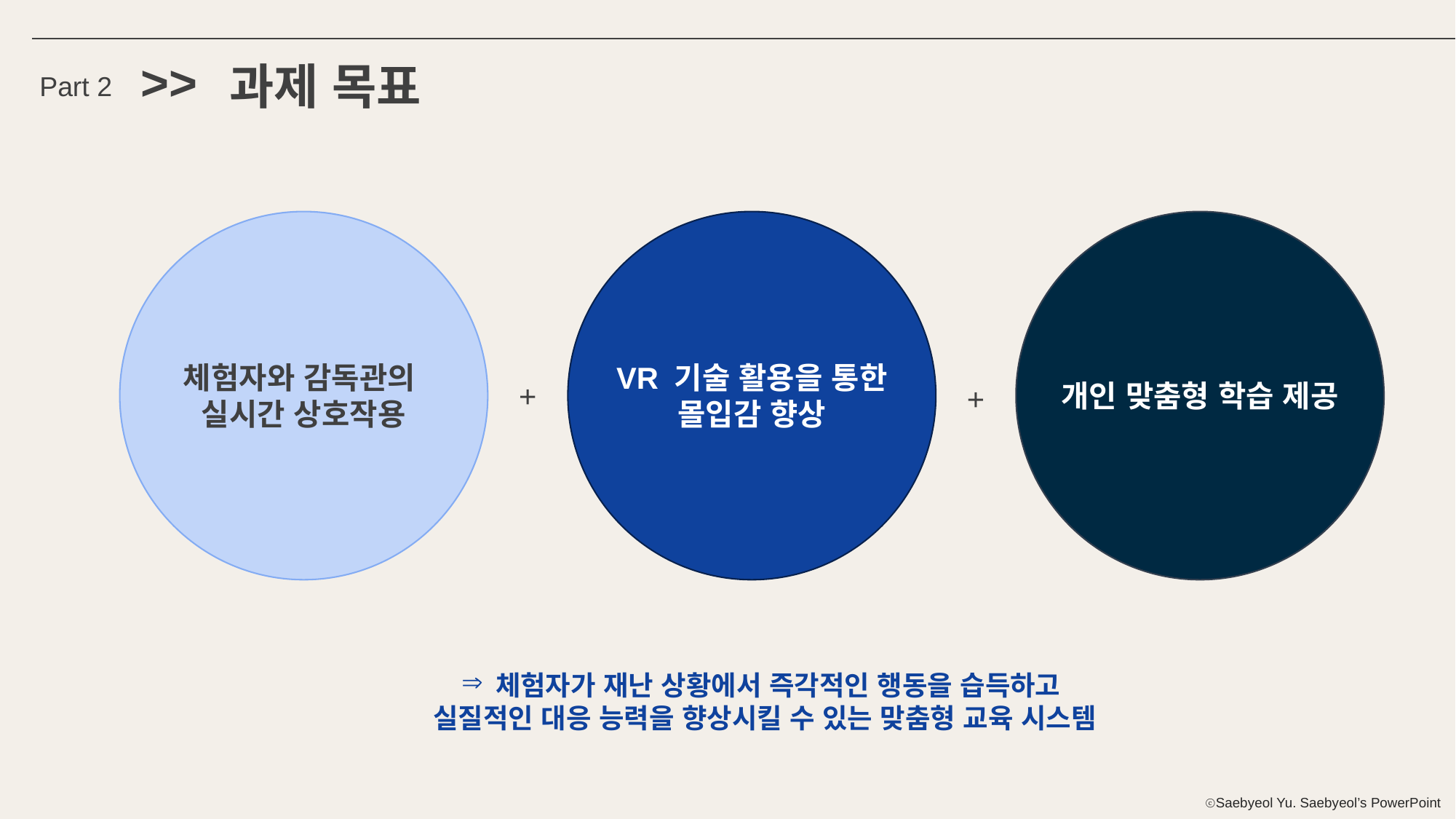

>>
과제 목표
Part 2

체험자와 감독관의
실시간 상호작용
VR 기술 활용을 통한
몰입감 향상
+
개인 맞춤형 학습 제공
+

체험자가 재난 상황에서 즉각적인 행동을 습득하고
실질적인 대응 능력을 향상시킬 수 있는 맞춤형 교육 시스템